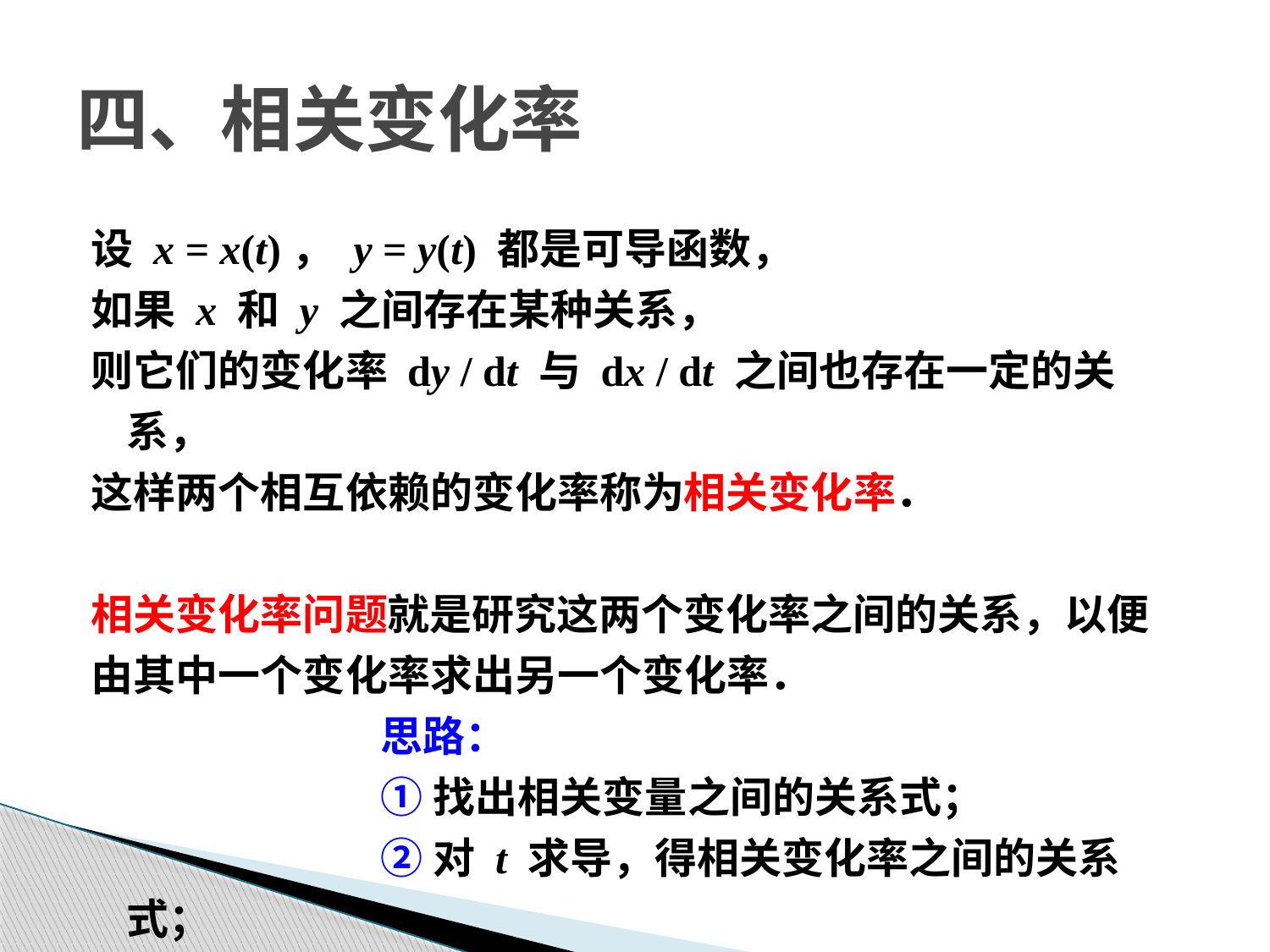

# 四、相关变化率
设 x = x(t)， y = y(t) 都是可导函数，
如果 x 和 y 之间存在某种关系，
则它们的变化率 dy / dt 与 dx / dt 之间也存在一定的关系，
这样两个相互依赖的变化率称为相关变化率．

相关变化率问题就是研究这两个变化率之间的关系，以便
由其中一个变化率求出另一个变化率．
			思路：
			①找出相关变量之间的关系式；
			②对 t 求导，得相关变化率之间的关系式；
			③求出相关变化率．